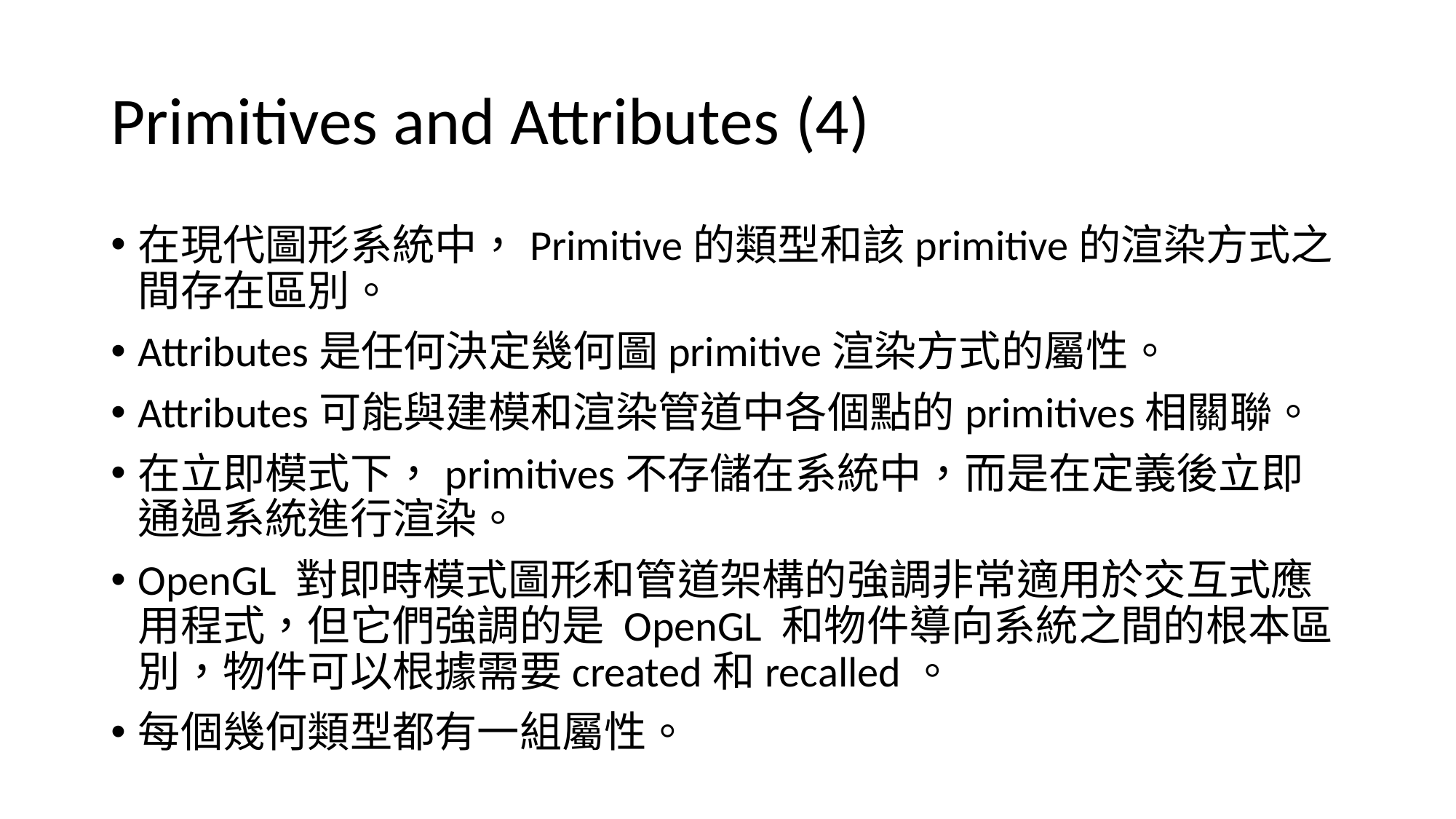

# Primitives and Attributes (4)
在現代圖形系統中，Primitive的類型和該primitive的渲染方式之間存在區別。
Attributes是任何決定幾何圖primitive渲染方式的屬性。
Attributes可能與建模和渲染管道中各個點的primitives相關聯。
在立即模式下，primitives不存儲在系統中，而是在定義後立即通過系統進行渲染。
OpenGL 對即時模式圖形和管道架構的強調非常適用於交互式應用程式，但它們強調的是 OpenGL 和物件導向系統之間的根本區別，物件可以根據需要created和recalled。
每個幾何類型都有一組屬性。